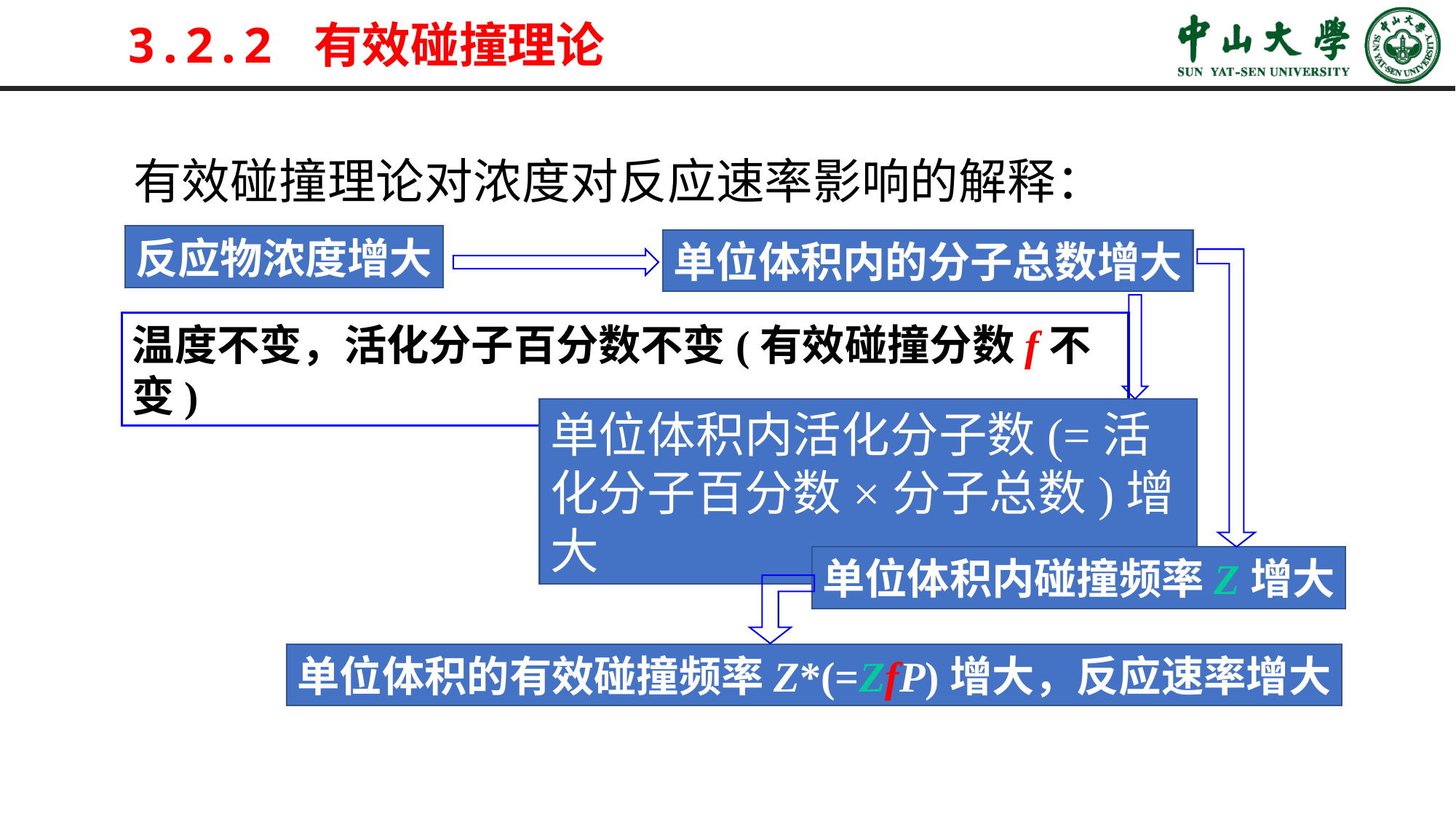

# 3.2.2 有效碰撞理论
有效碰撞理论对浓度对反应速率影响的解释：
反应物浓度增大
单位体积内的分子总数增大

温度不变，活化分子百分数不变(有效碰撞分数f不变)

单位体积内活化分子数(=活化分子百分数×分子总数)增大
单位体积内碰撞频率Z增大

单位体积的有效碰撞频率Z*(=ZfP)增大，反应速率增大